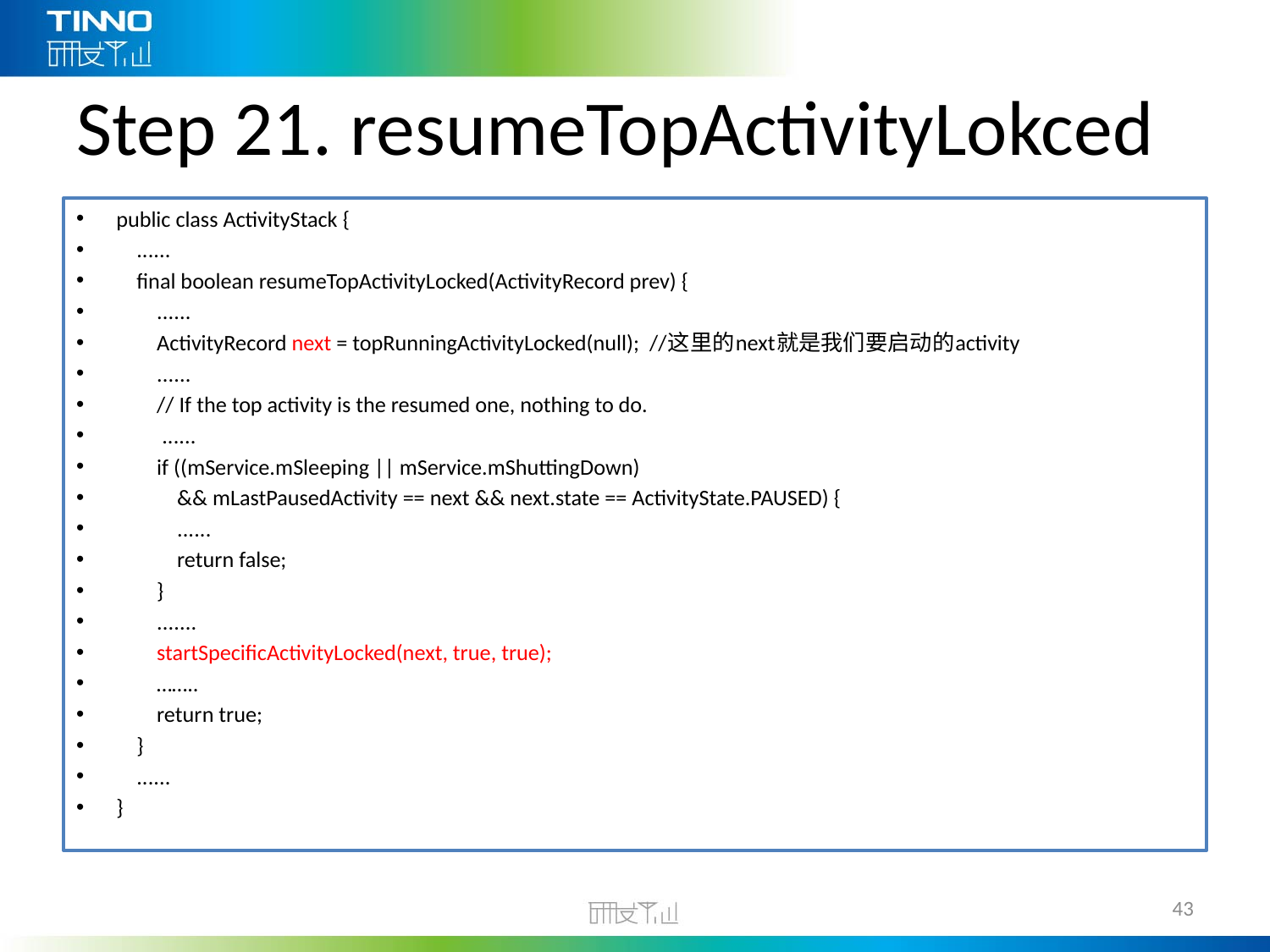

# Step 21. resumeTopActivityLokced
public class ActivityStack {
    ......
    final boolean resumeTopActivityLocked(ActivityRecord prev) {
        ......
        ActivityRecord next = topRunningActivityLocked(null);  //这里的next就是我们要启动的activity
        ......
        // If the top activity is the resumed one, nothing to do.
         ......
        if ((mService.mSleeping || mService.mShuttingDown)
            && mLastPausedActivity == next && next.state == ActivityState.PAUSED) {
            ......
            return false;
        }
        .......
        startSpecificActivityLocked(next, true, true);
        ……..
        return true;
    }
    ......
}

43